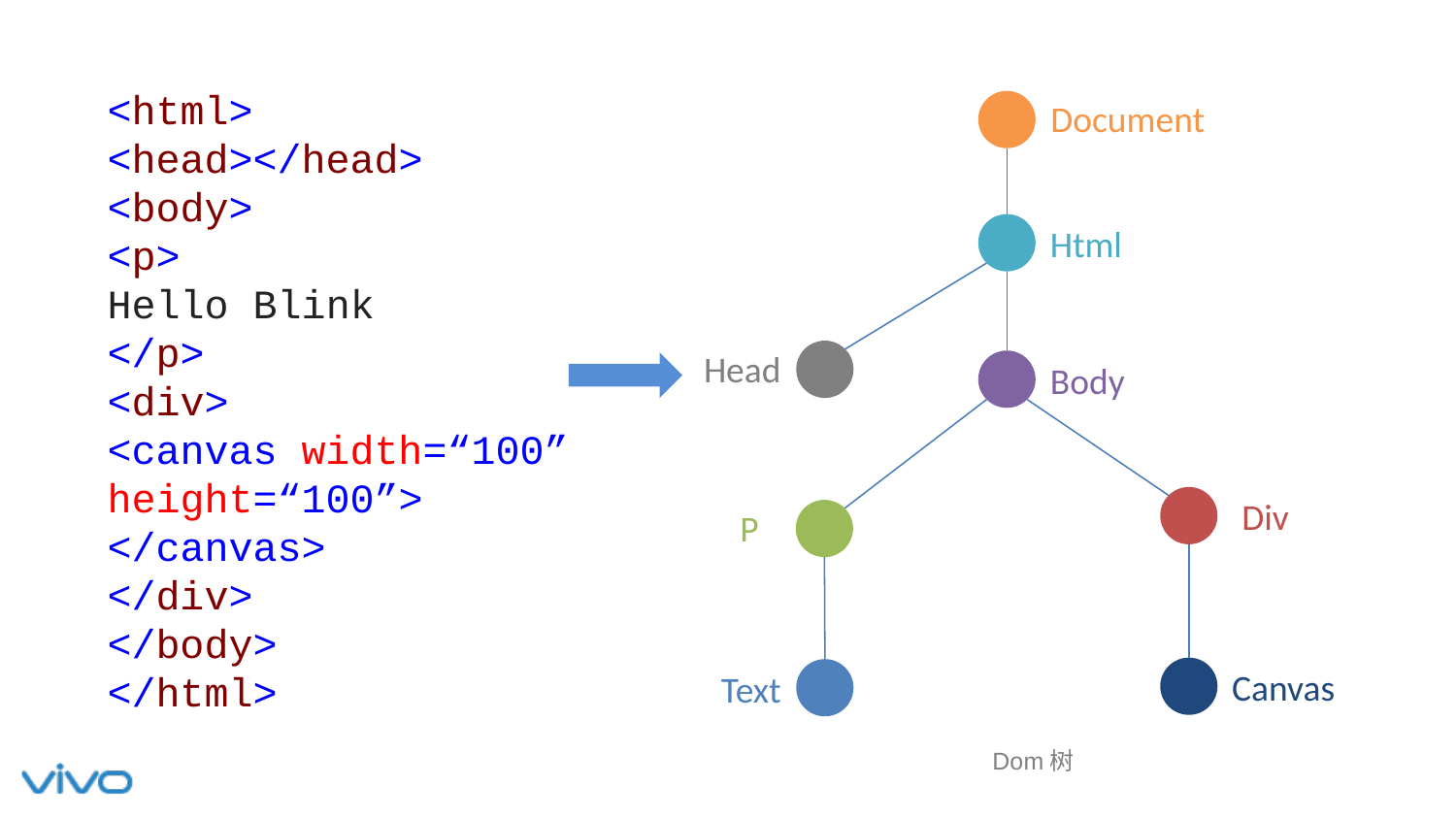

<html>
<head></head>
<body>
<p>
Hello Blink
</p>
<div>
<canvas width=“100” height=“100”> </canvas>
</div>
</body>
</html>
Document

Html
Head

Body

Div
P

Canvas

Text
Dom树